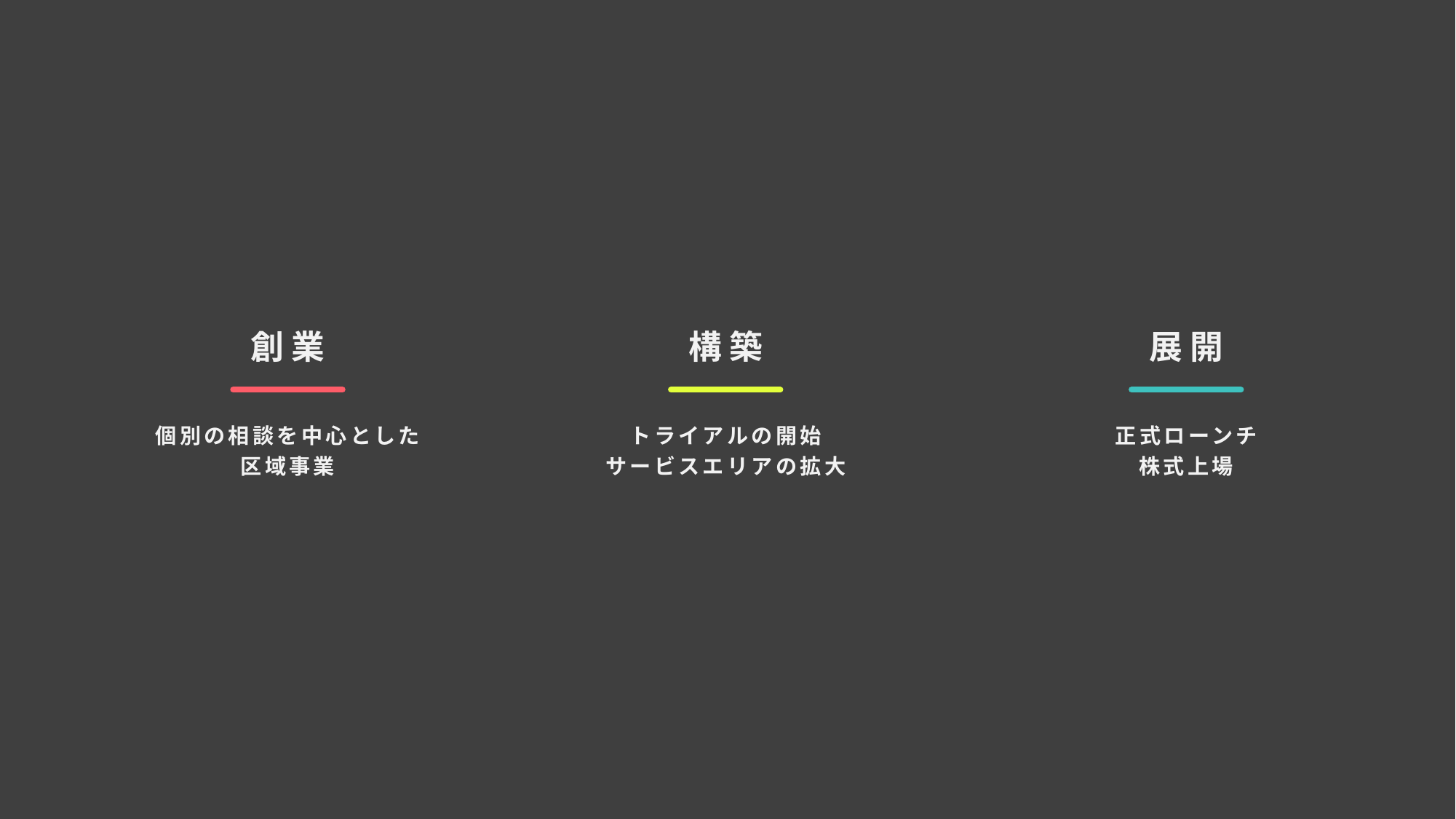

創業
構築
展開
個別の相談を中心とした
区域事業
トライアルの開始
サービスエリアの拡大
正式ローンチ
株式上場